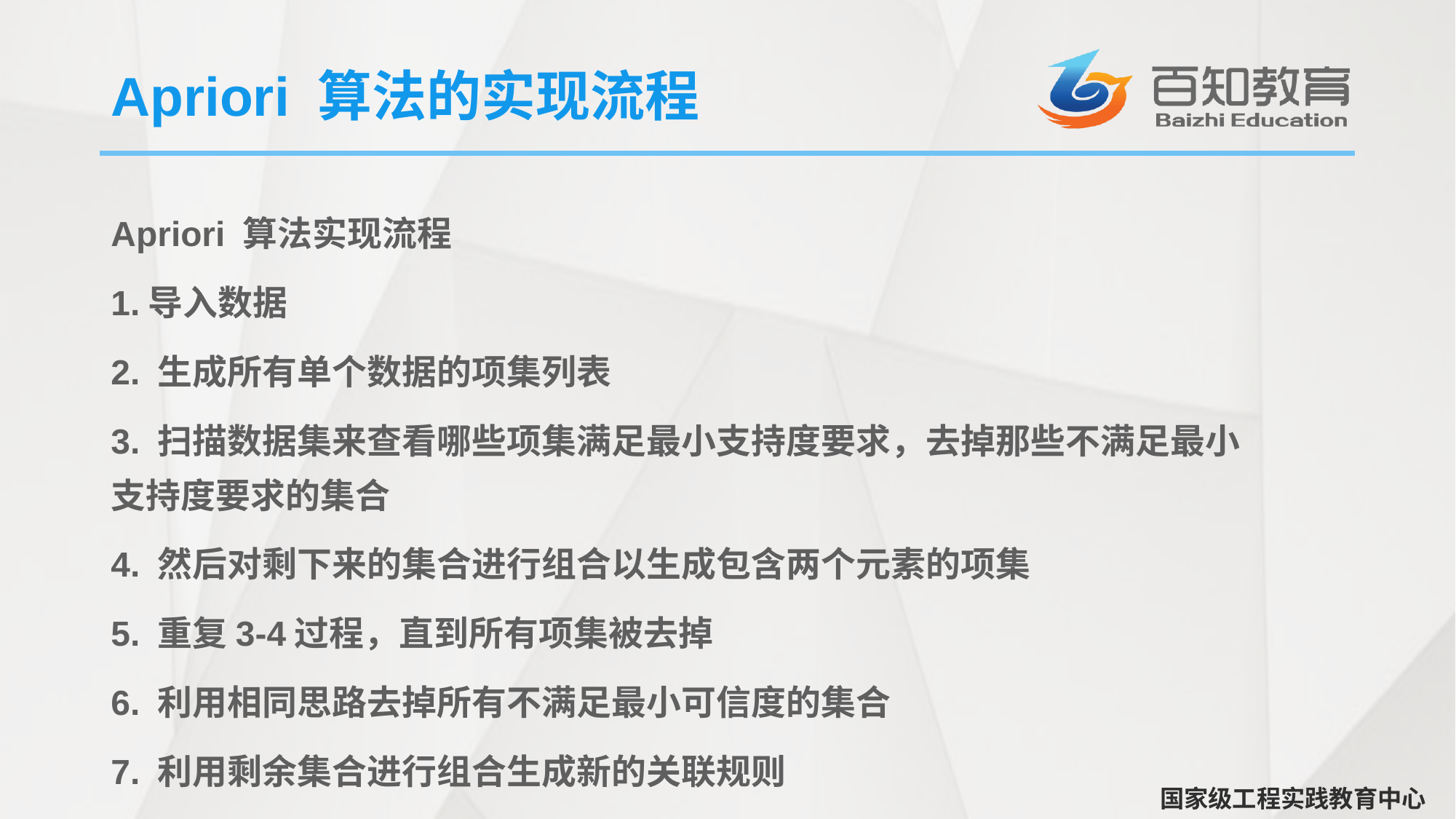

# Apriori 算法的实现流程

Apriori 算法实现流程
1.导入数据
2. 生成所有单个数据的项集列表
3. 扫描数据集来查看哪些项集满足最小支持度要求，去掉那些不满足最小支持度要求的集合
4. 然后对剩下来的集合进行组合以生成包含两个元素的项集
5. 重复3-4过程，直到所有项集被去掉
6. 利用相同思路去掉所有不满足最小可信度的集合
7. 利用剩余集合进行组合生成新的关联规则